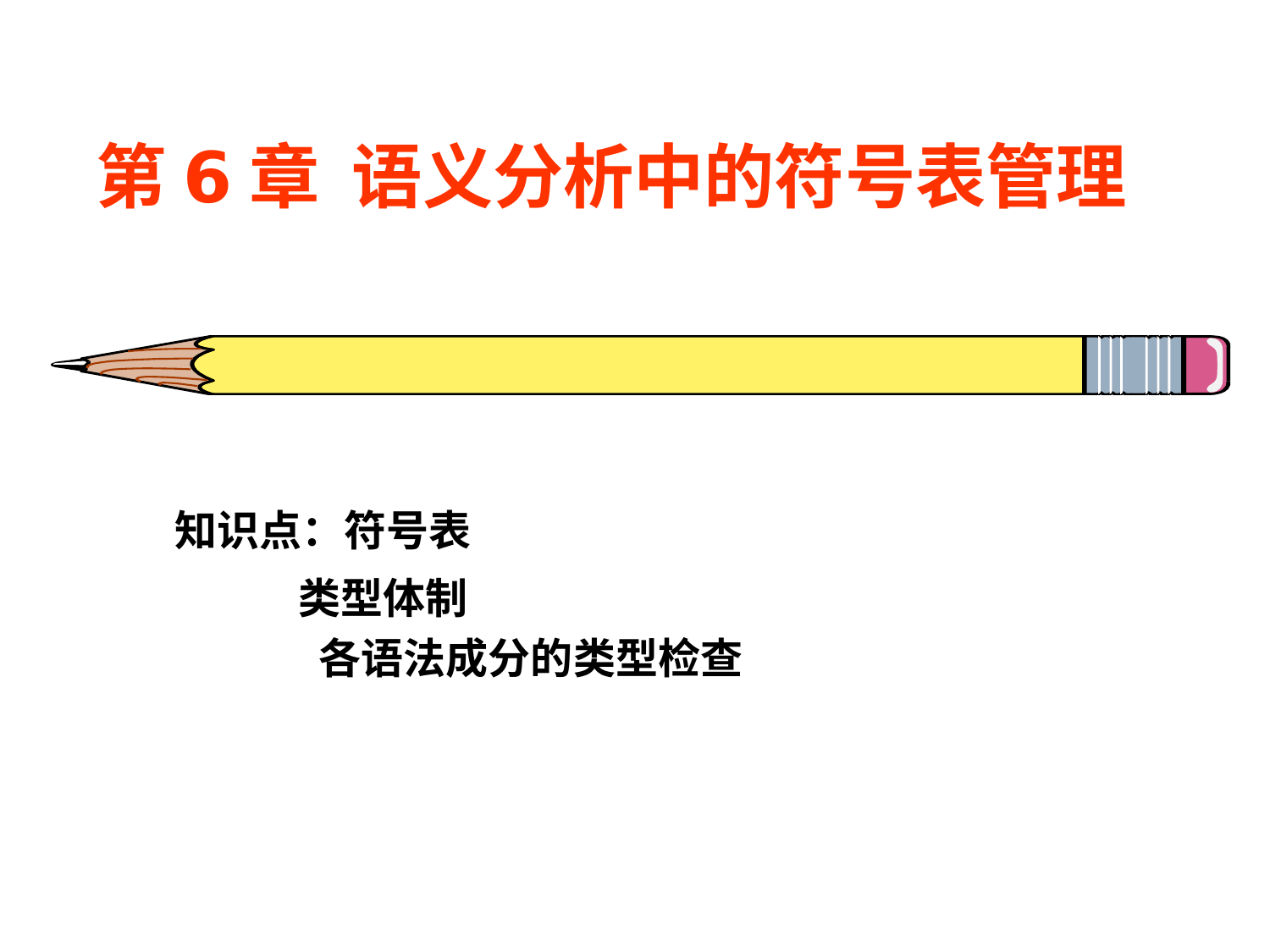

# 第6章  语义分析中的符号表管理
知识点：符号表
          类型体制
         各语法成分的类型检查